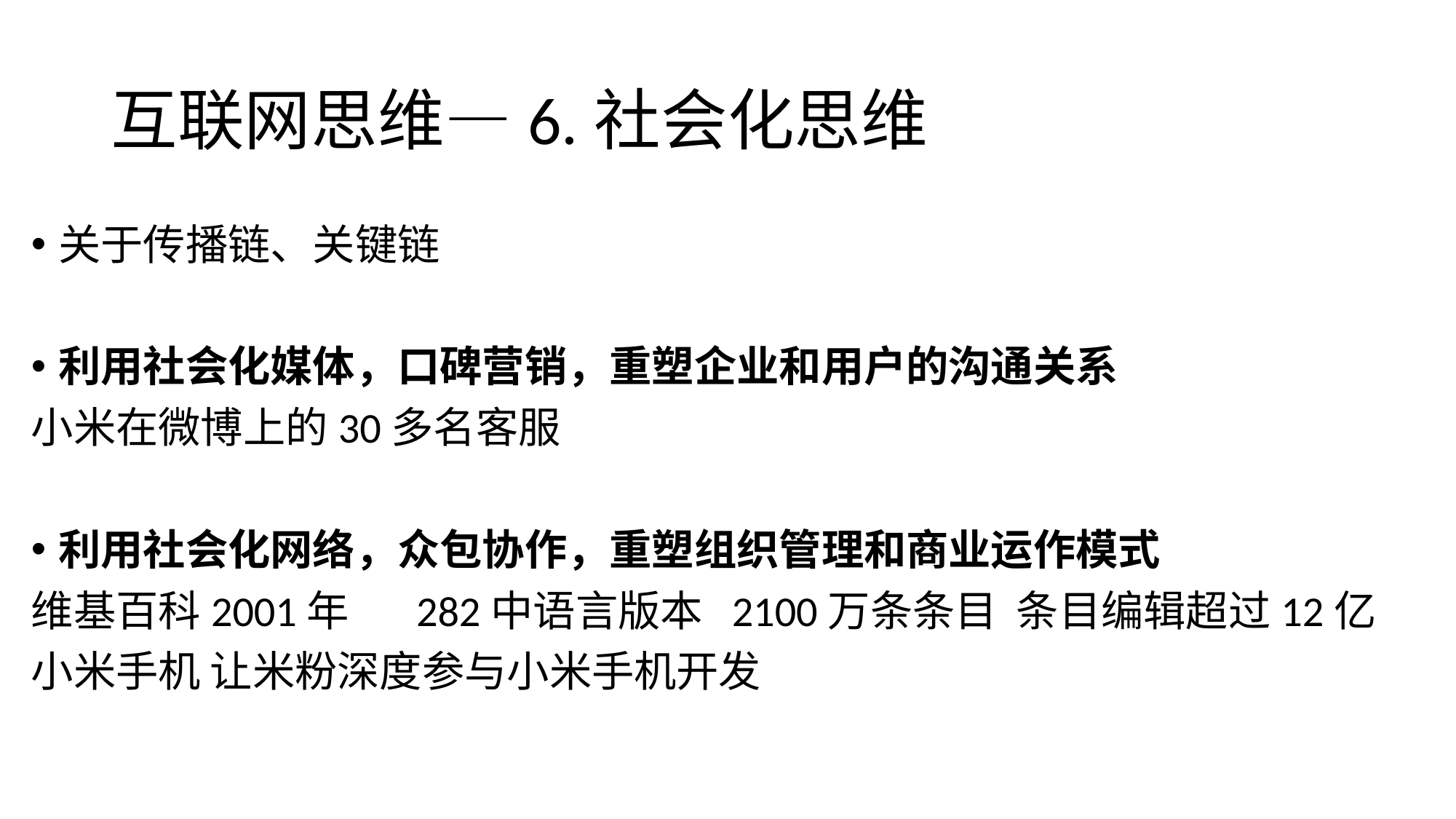

# 互联网思维—6.社会化思维
关于传播链、关键链

利用社会化媒体，口碑营销，重塑企业和用户的沟通关系
小米在微博上的30多名客服

利用社会化网络，众包协作，重塑组织管理和商业运作模式
维基百科2001年      282中语言版本  2100万条条目  条目编辑超过12亿
小米手机 让米粉深度参与小米手机开发